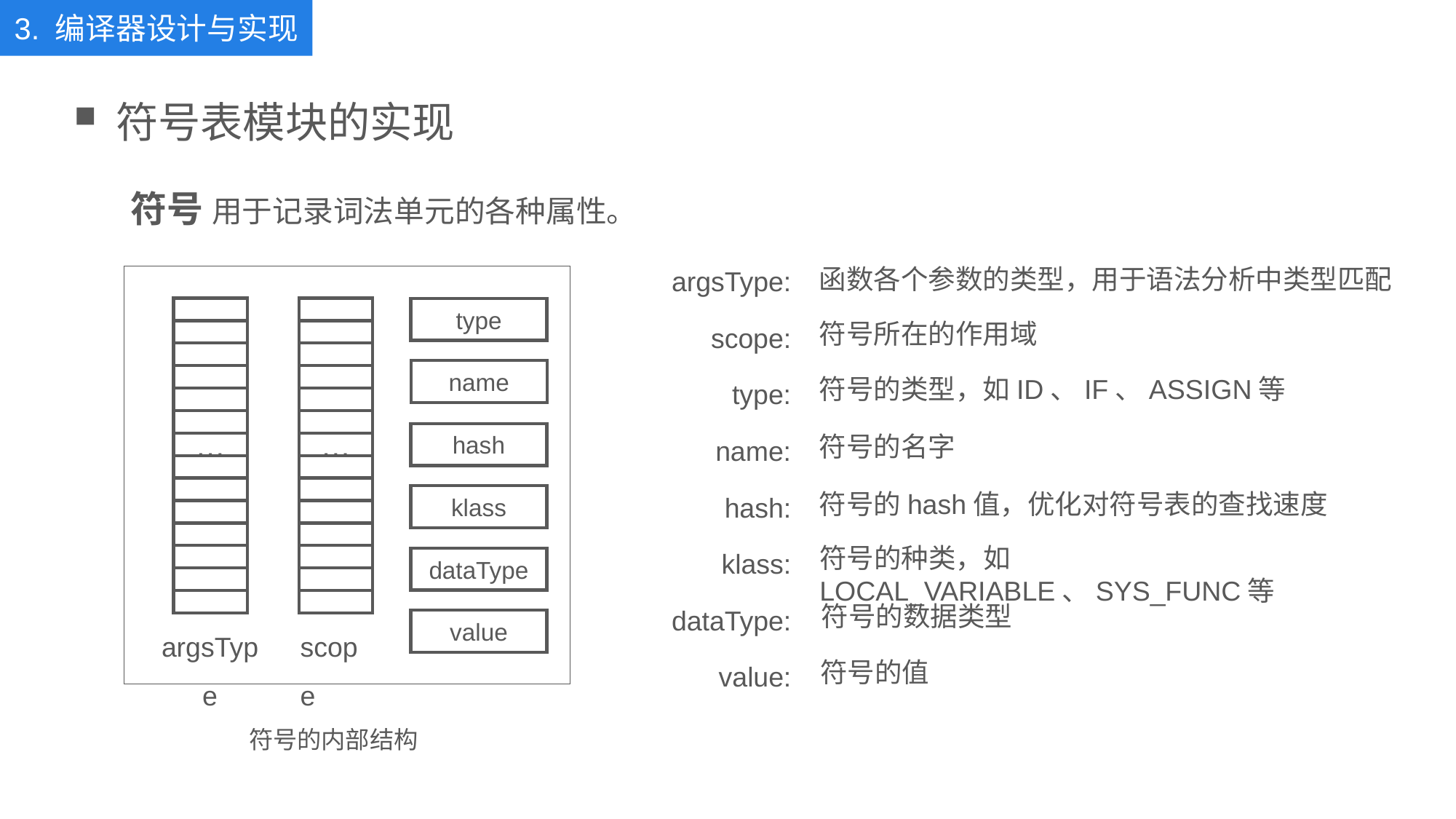

3. 编译器设计与实现
符号表模块的实现

符号 用于记录词法单元的各种属性。
argsType:
函数各个参数的类型，用于语法分析中类型匹配

type
scope:
符号所在的作用域

type:
name

符号的类型，如ID、IF、ASSIGN等

name:
hash
符号的名字
…
…

hash:

符号的hash值，优化对符号表的查找速度
klass

klass:
符号的种类，如LOCAL_VARIABLE、SYS_FUNC等

dataType

dataType:

符号的数据类型
argsType
scope
value
value:
符号的值
符号的内部结构